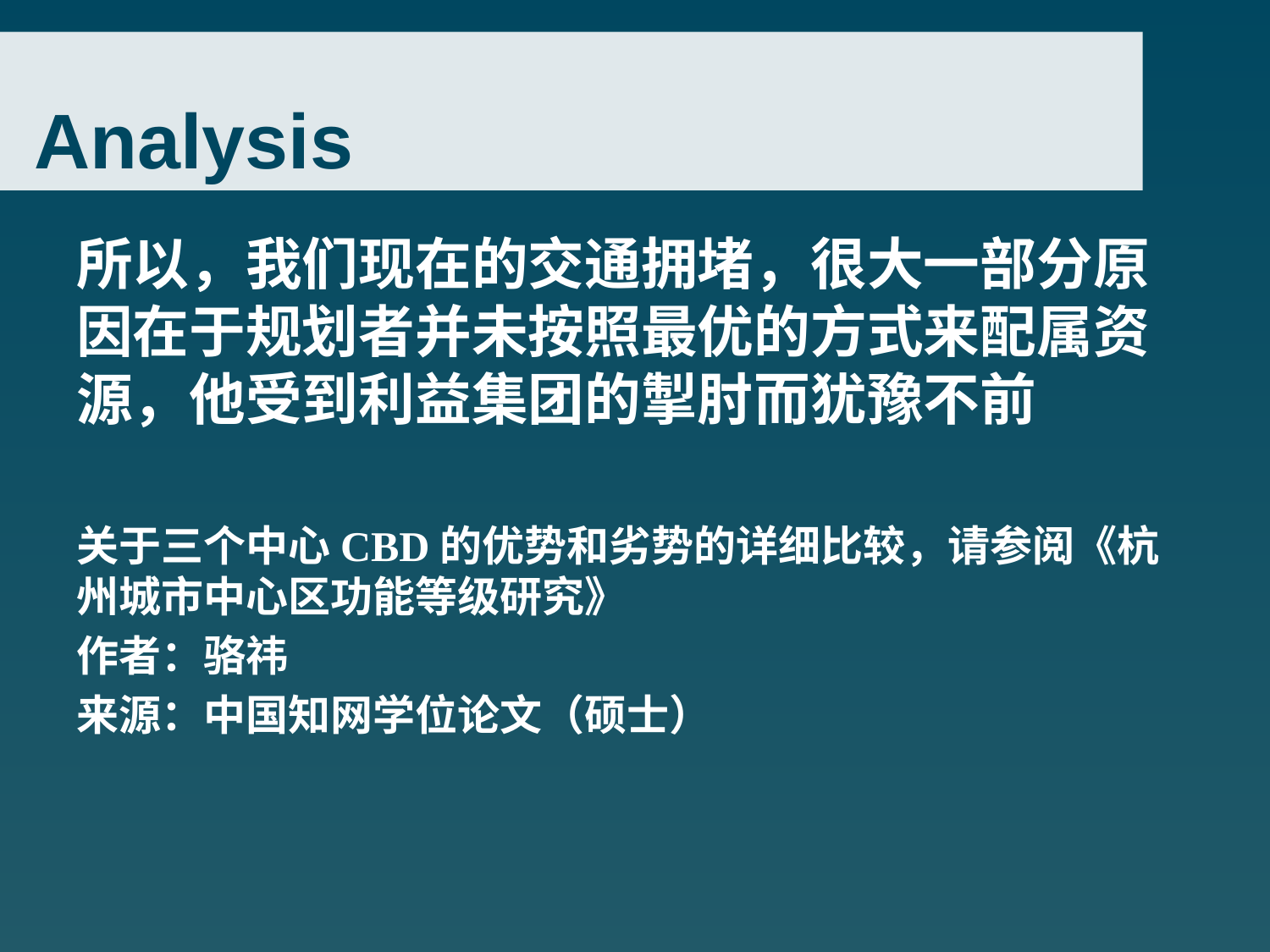

# Analysis
所以，我们现在的交通拥堵，很大一部分原因在于规划者并未按照最优的方式来配属资源，他受到利益集团的掣肘而犹豫不前

关于三个中心CBD的优势和劣势的详细比较，请参阅《杭州城市中心区功能等级研究》
作者：骆祎
来源：中国知网学位论文（硕士）